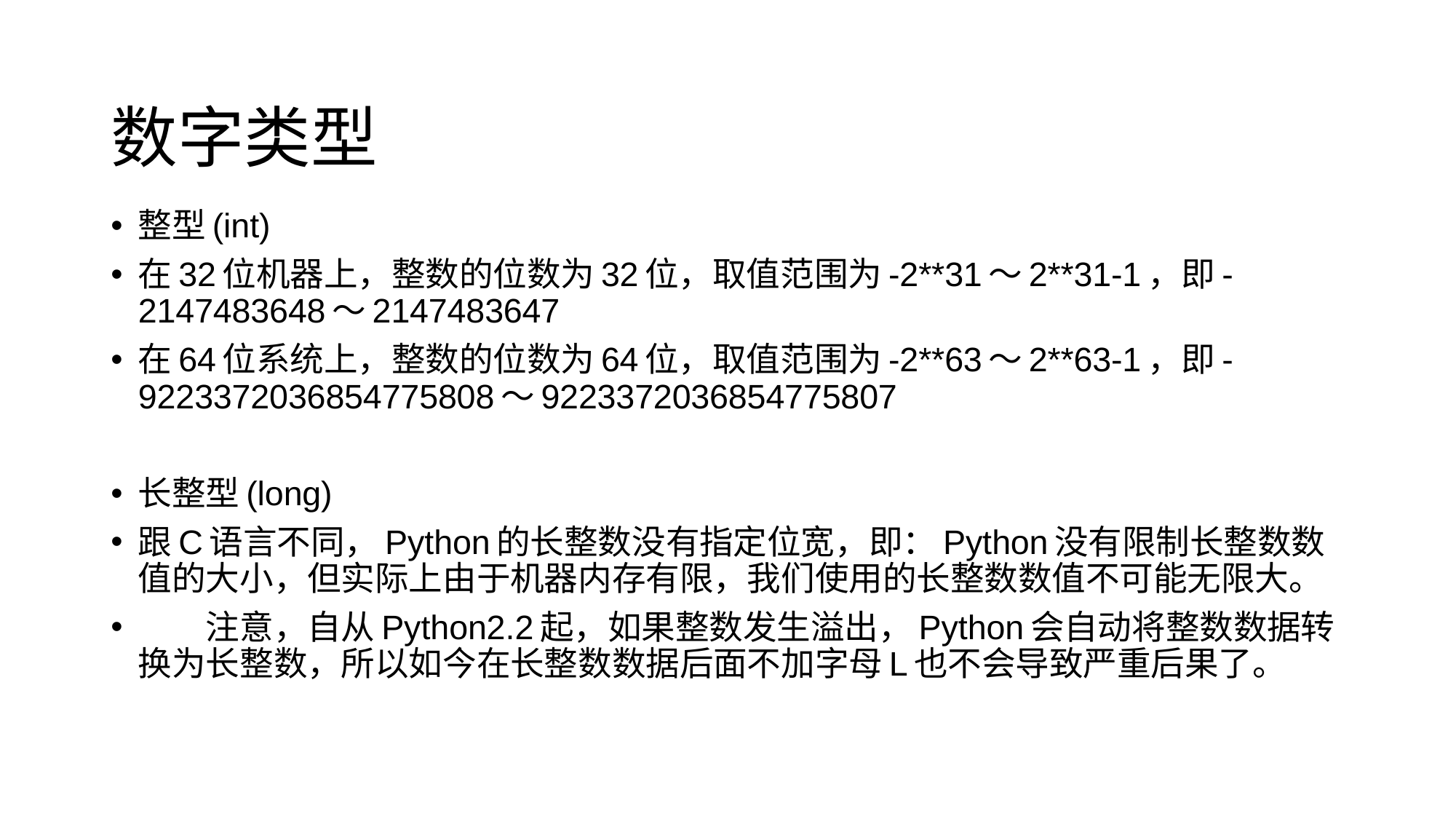

# 数字类型
整型(int)
在32位机器上，整数的位数为32位，取值范围为-2**31～2**31-1，即-2147483648～2147483647
在64位系统上，整数的位数为64位，取值范围为-2**63～2**63-1，即-9223372036854775808～9223372036854775807

长整型(long)
跟C语言不同，Python的长整数没有指定位宽，即：Python没有限制长整数数值的大小，但实际上由于机器内存有限，我们使用的长整数数值不可能无限大。
　　注意，自从Python2.2起，如果整数发生溢出，Python会自动将整数数据转换为长整数，所以如今在长整数数据后面不加字母L也不会导致严重后果了。